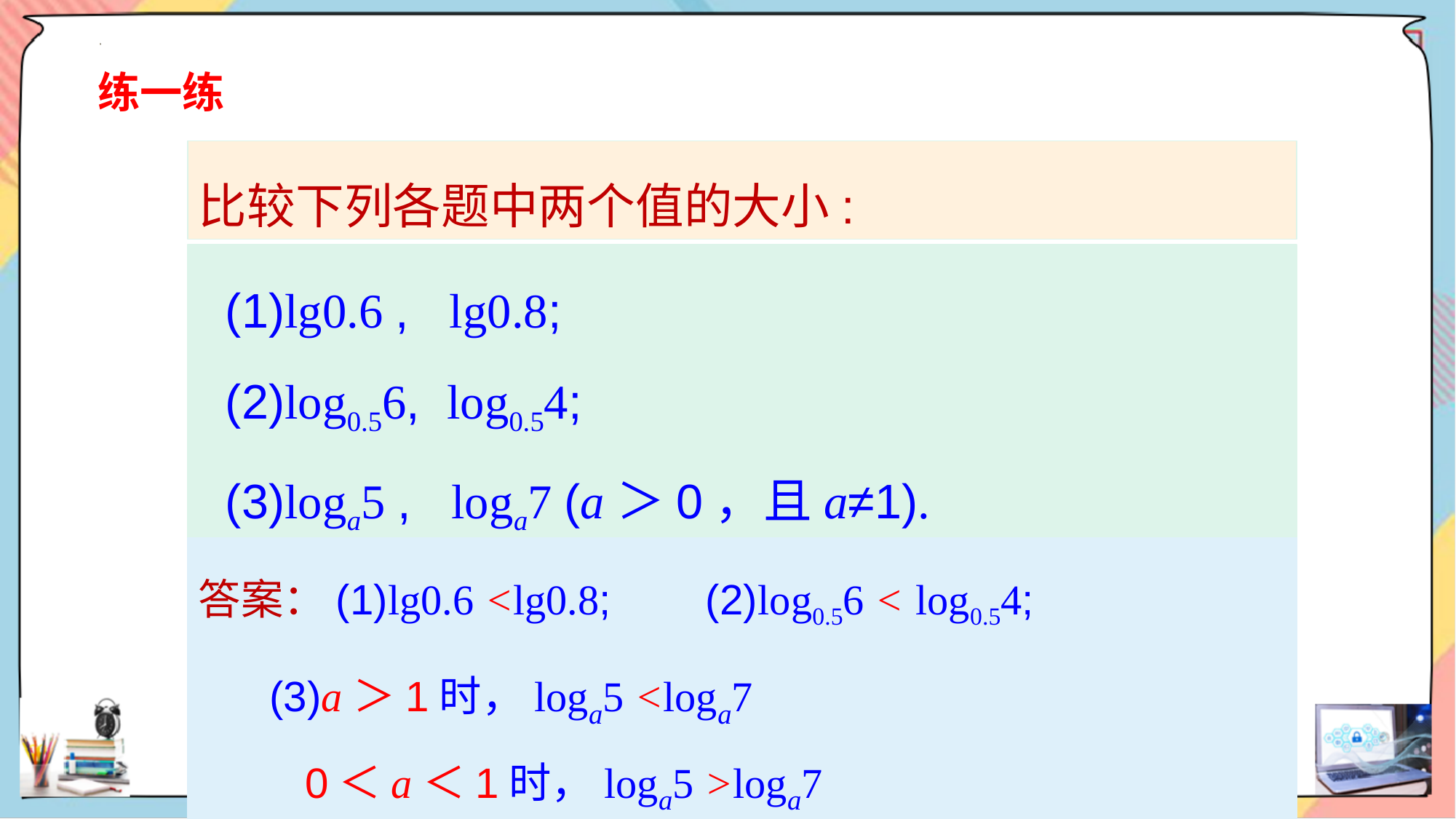

练一练
比较下列各题中两个值的大小:
  (1)lg0.6 ,   lg0.8;
  (2)log0.56,  log0.54;
  (3)loga5 ,   loga7 (a＞0，且a≠1).
答案：(1)lg0.6 <lg0.8;        (2)log0.56 < log0.54;
      (3)a＞1时，loga5 <loga7
         0＜a＜1时，loga5 >loga7